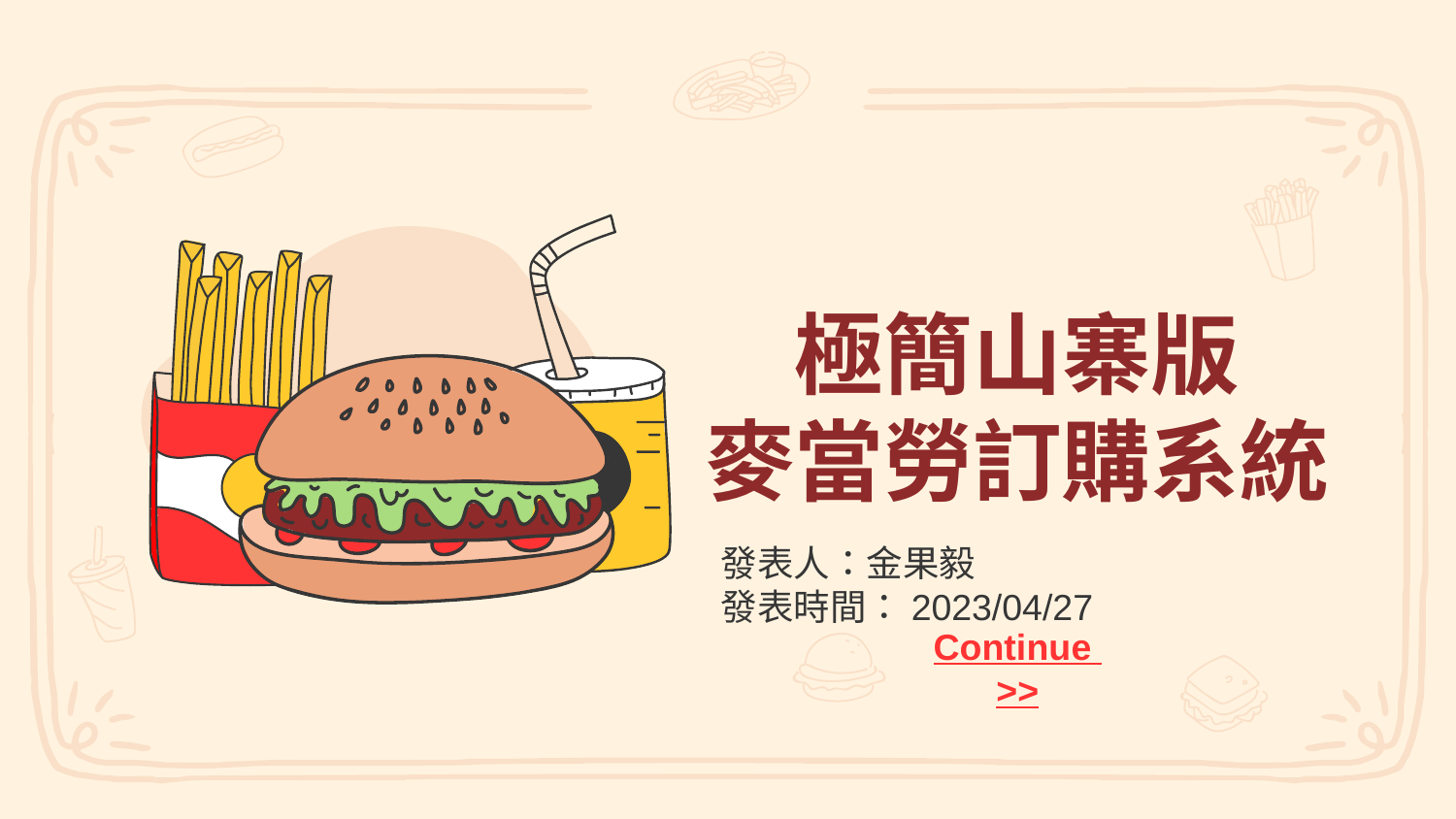

# 極簡山寨版 麥當勞訂購系統
發表人：金果毅
發表時間：2023/04/27
Continue >>